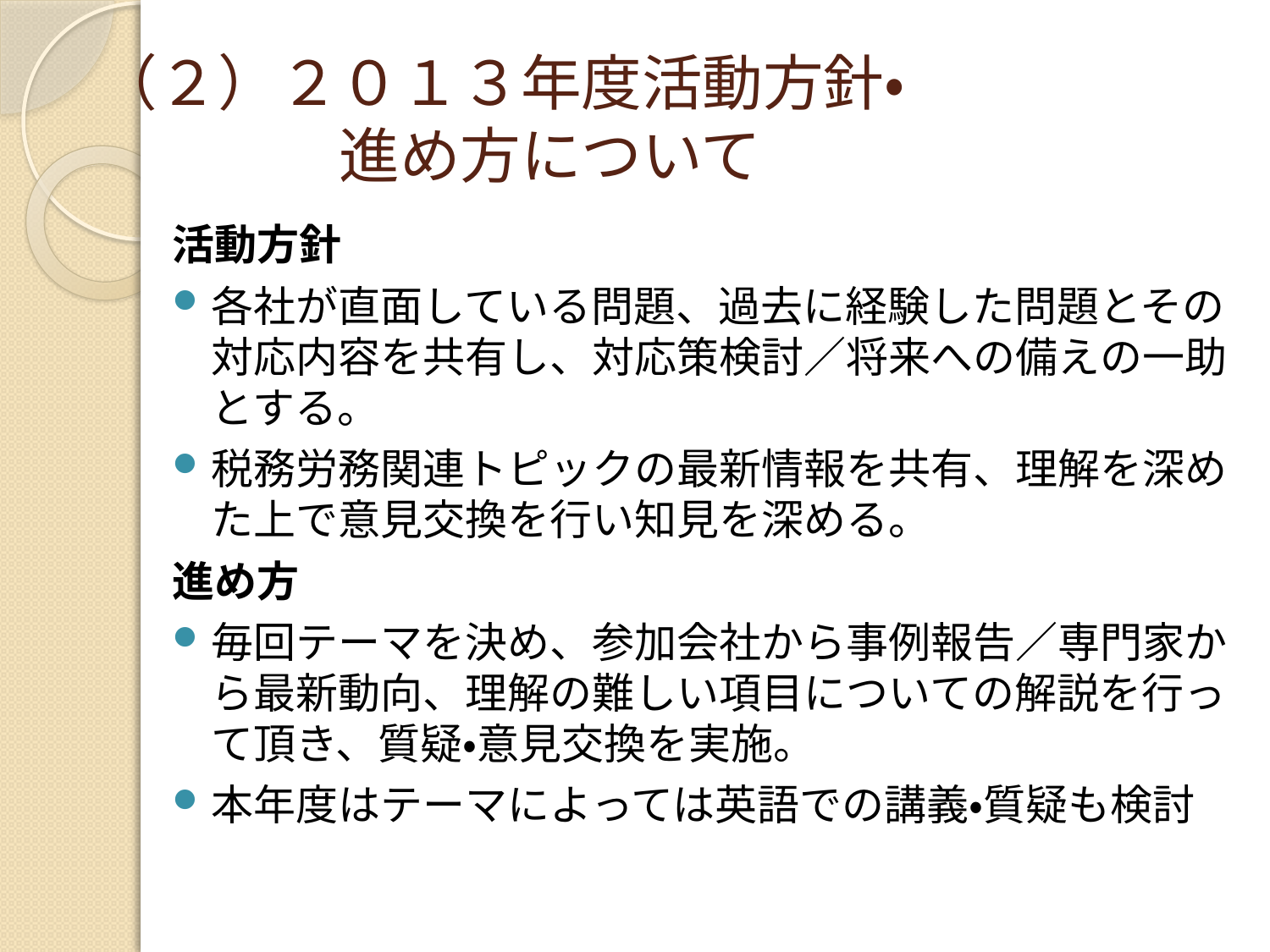

# （２）２０１３年度活動方針・ 　　　　進め方について
活動方針
各社が直面している問題、過去に経験した問題とその対応内容を共有し、対応策検討／将来への備えの一助とする。
税務労務関連トピックの最新情報を共有、理解を深めた上で意見交換を行い知見を深める。
進め方
毎回テーマを決め、参加会社から事例報告／専門家から最新動向、理解の難しい項目についての解説を行って頂き、質疑・意見交換を実施。
本年度はテーマによっては英語での講義・質疑も検討